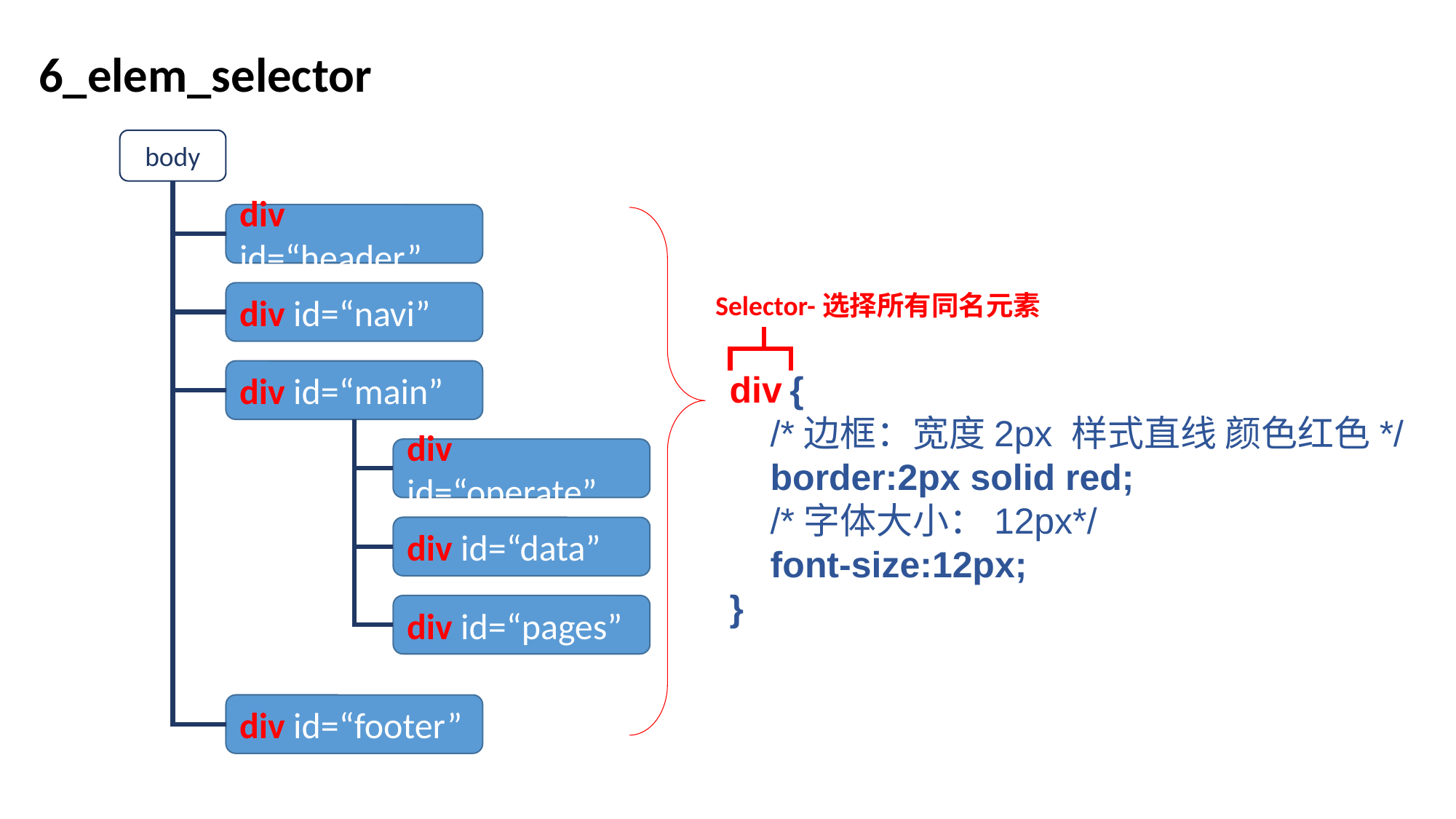

6_elem_selector
body
div id=“header”

div id=“navi”
Selector-选择所有同名元素
div id=“main”
div {
    /*边框：宽度2px 样式直线 颜色红色*/
    border:2px solid red;
    /*字体大小：12px*/
    font-size:12px;
}
div id=“operate”
div id=“data”
div id=“pages”
div id=“footer”